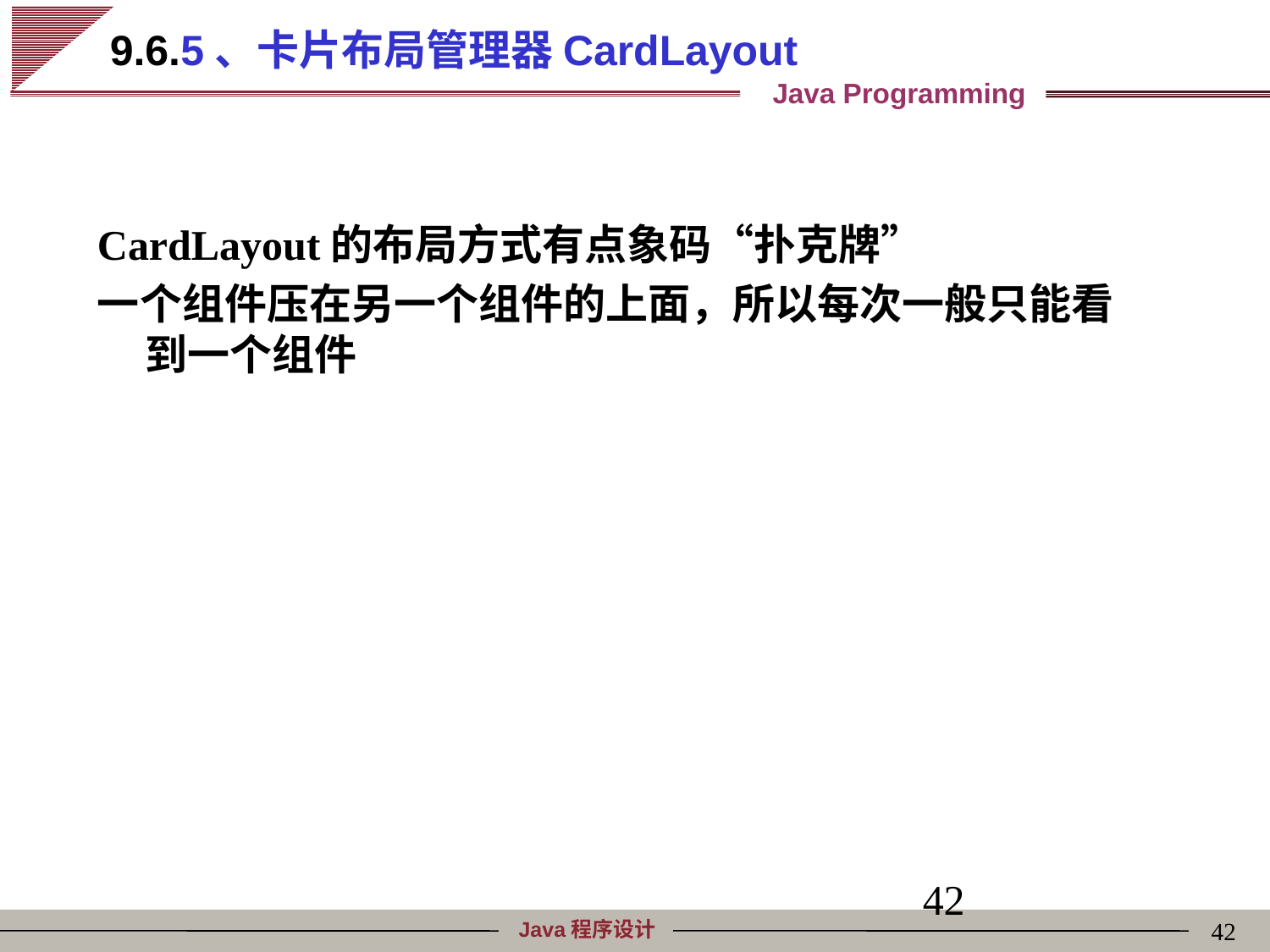

# 9.6.5、卡片布局管理器CardLayout
CardLayout的布局方式有点象码“扑克牌”
一个组件压在另一个组件的上面，所以每次一般只能看到一个组件

42